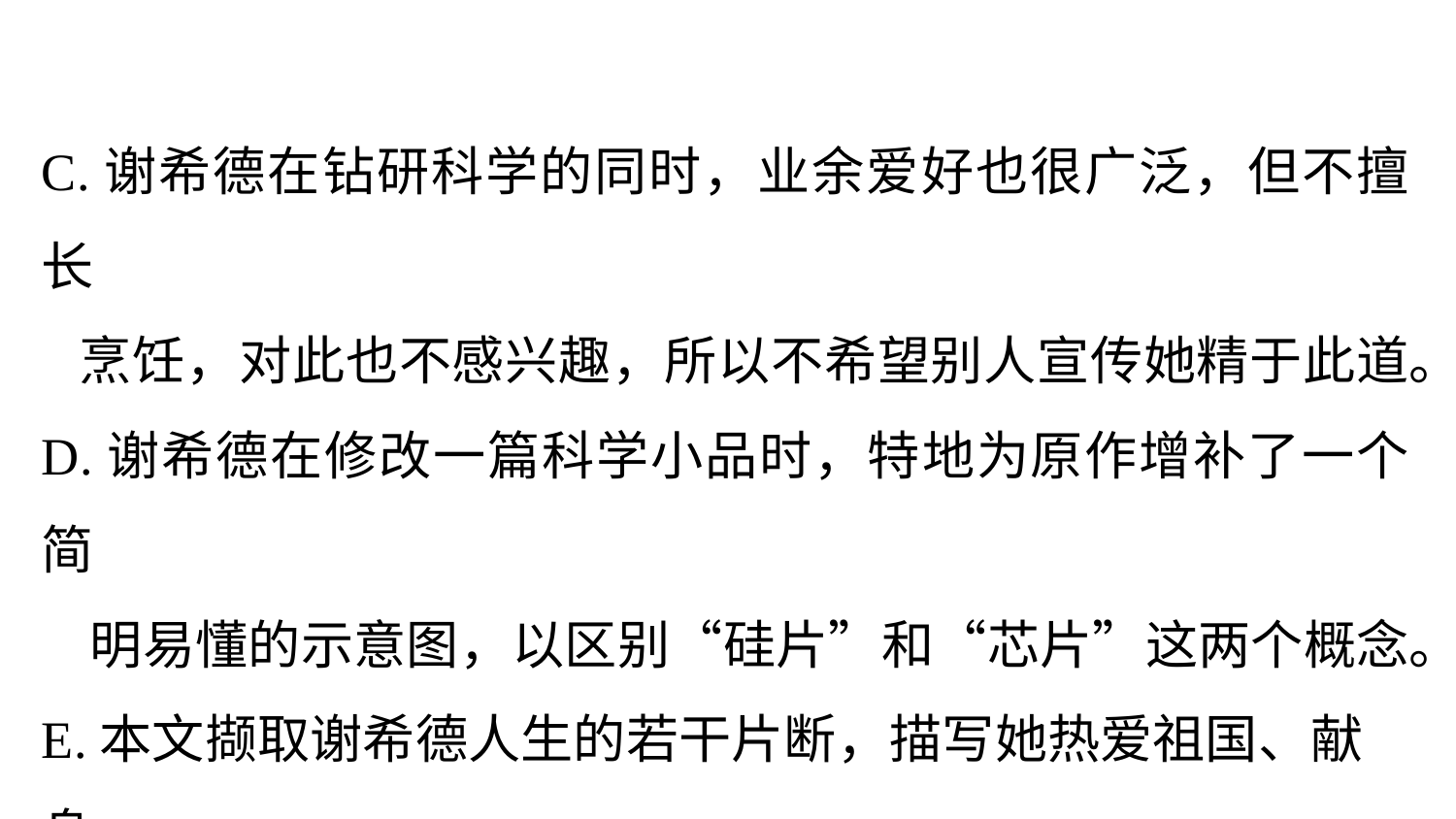

C.谢希德在钻研科学的同时，业余爱好也很广泛，但不擅长
   烹饪，对此也不感兴趣，所以不希望别人宣传她精于此道。
D.谢希德在修改一篇科学小品时，特地为原作增补了一个简
    明易懂的示意图，以区别“硅片”和“芯片”这两个概念。
E.本文撷取谢希德人生的若干片断，描写她热爱祖国、献身
    科学、关爱亲人的事迹，表现了一位杰出女性的伟大人格。